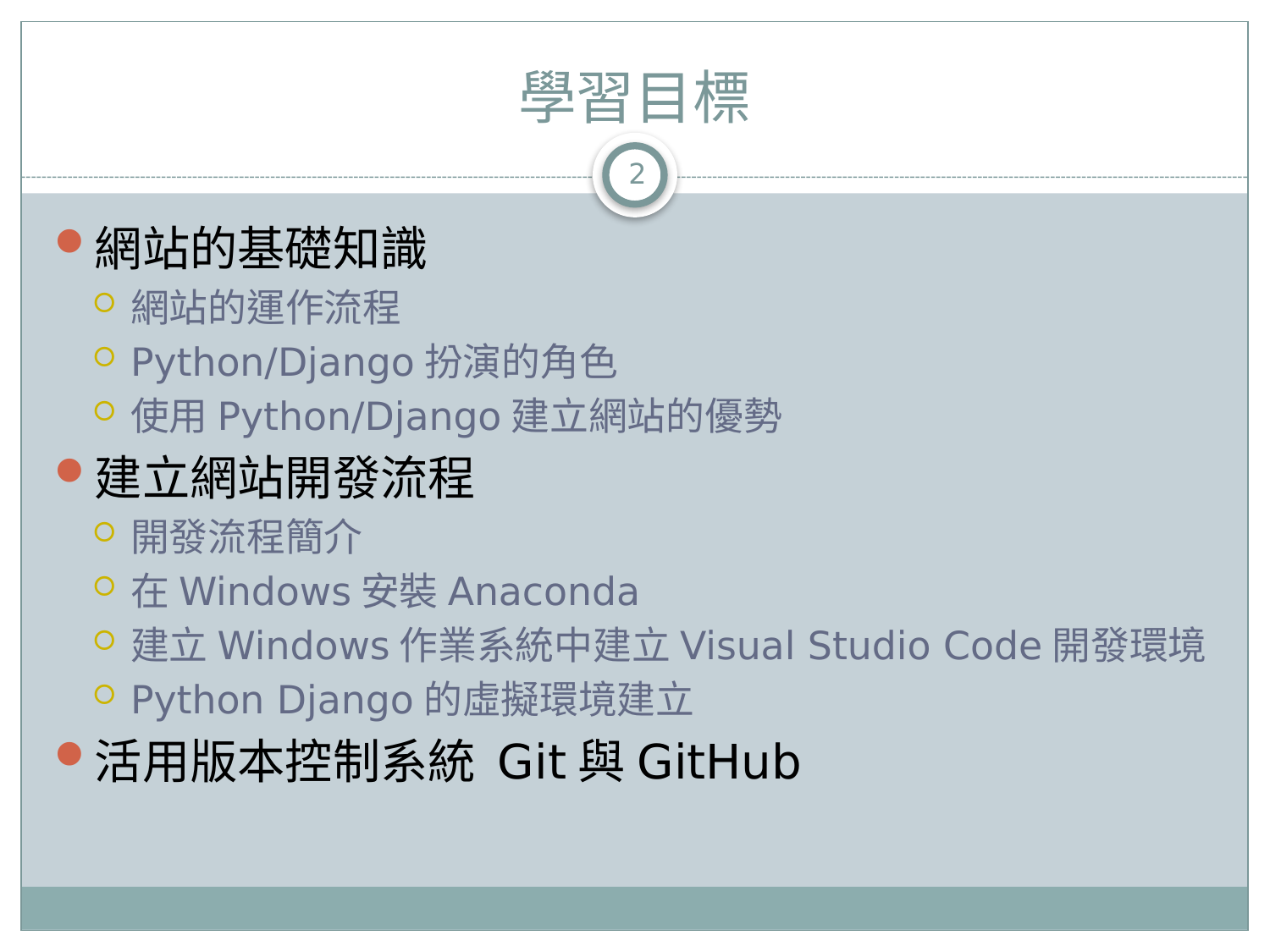

# 學習目標
2
網站的基礎知識
網站的運作流程
Python/Django扮演的角色
使用Python/Django建立網站的優勢
建立網站開發流程
開發流程簡介
在Windows安裝Anaconda
建立Windows作業系統中建立Visual Studio Code開發環境
Python Django的虛擬環境建立
活用版本控制系統 Git與GitHub